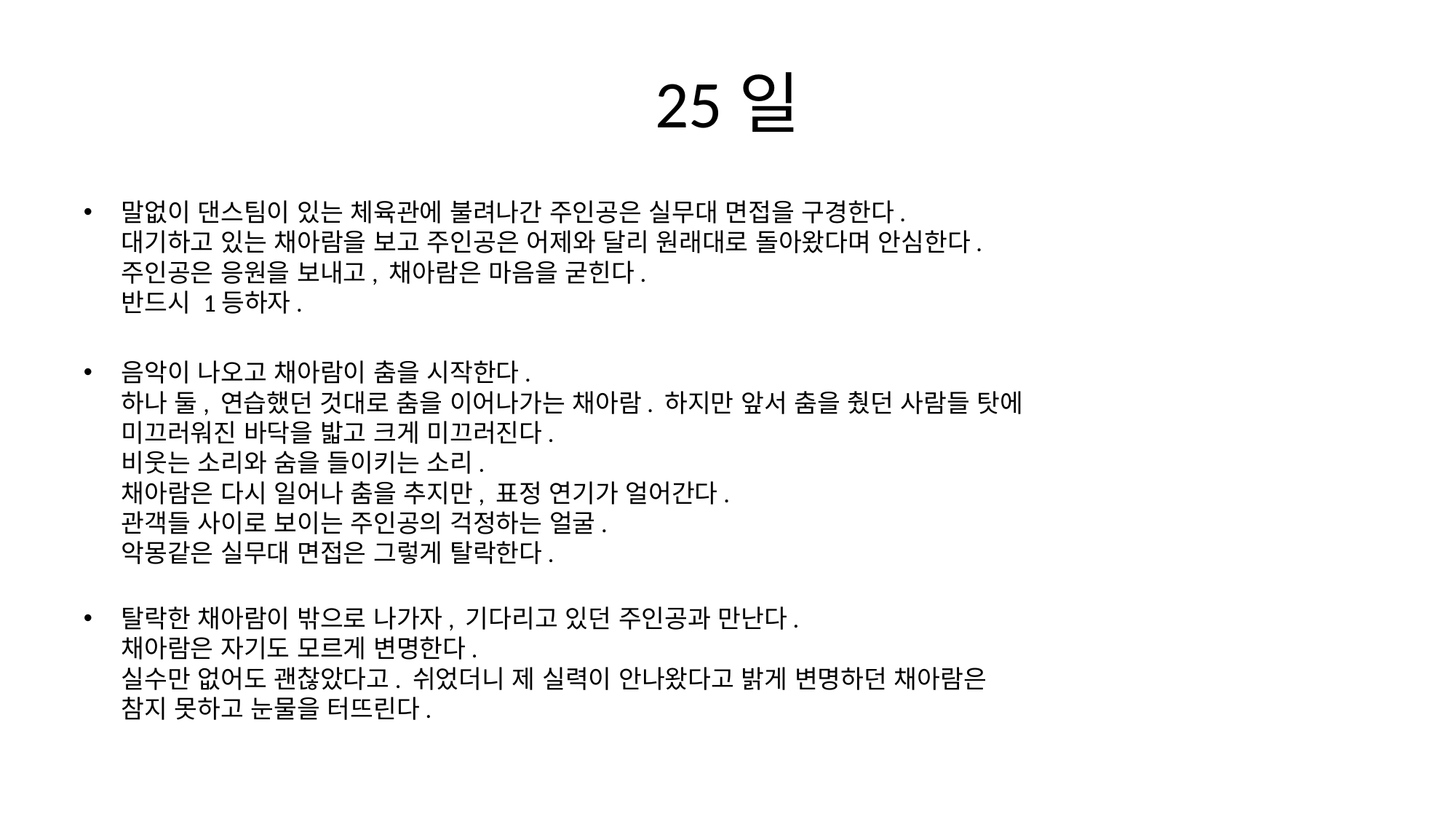

# 25일
말없이 댄스팀이 있는 체육관에 불려나간 주인공은 실무대 면접을 구경한다.
대기하고 있는 채아람을 보고 주인공은 어제와 달리 원래대로 돌아왔다며 안심한다.
주인공은 응원을 보내고, 채아람은 마음을 굳힌다.
반드시 1등하자.

음악이 나오고 채아람이 춤을 시작한다.
하나 둘, 연습했던 것대로 춤을 이어나가는 채아람. 하지만 앞서 춤을 췄던 사람들 탓에
미끄러워진 바닥을 밟고 크게 미끄러진다.
비웃는 소리와 숨을 들이키는 소리.
채아람은 다시 일어나 춤을 추지만, 표정 연기가 얼어간다.
관객들 사이로 보이는 주인공의 걱정하는 얼굴.
악몽같은 실무대 면접은 그렇게 탈락한다.
탈락한 채아람이 밖으로 나가자, 기다리고 있던 주인공과 만난다.
채아람은 자기도 모르게 변명한다.
실수만 없어도 괜찮았다고. 쉬었더니 제 실력이 안나왔다고 밝게 변명하던 채아람은
참지 못하고 눈물을 터뜨린다.